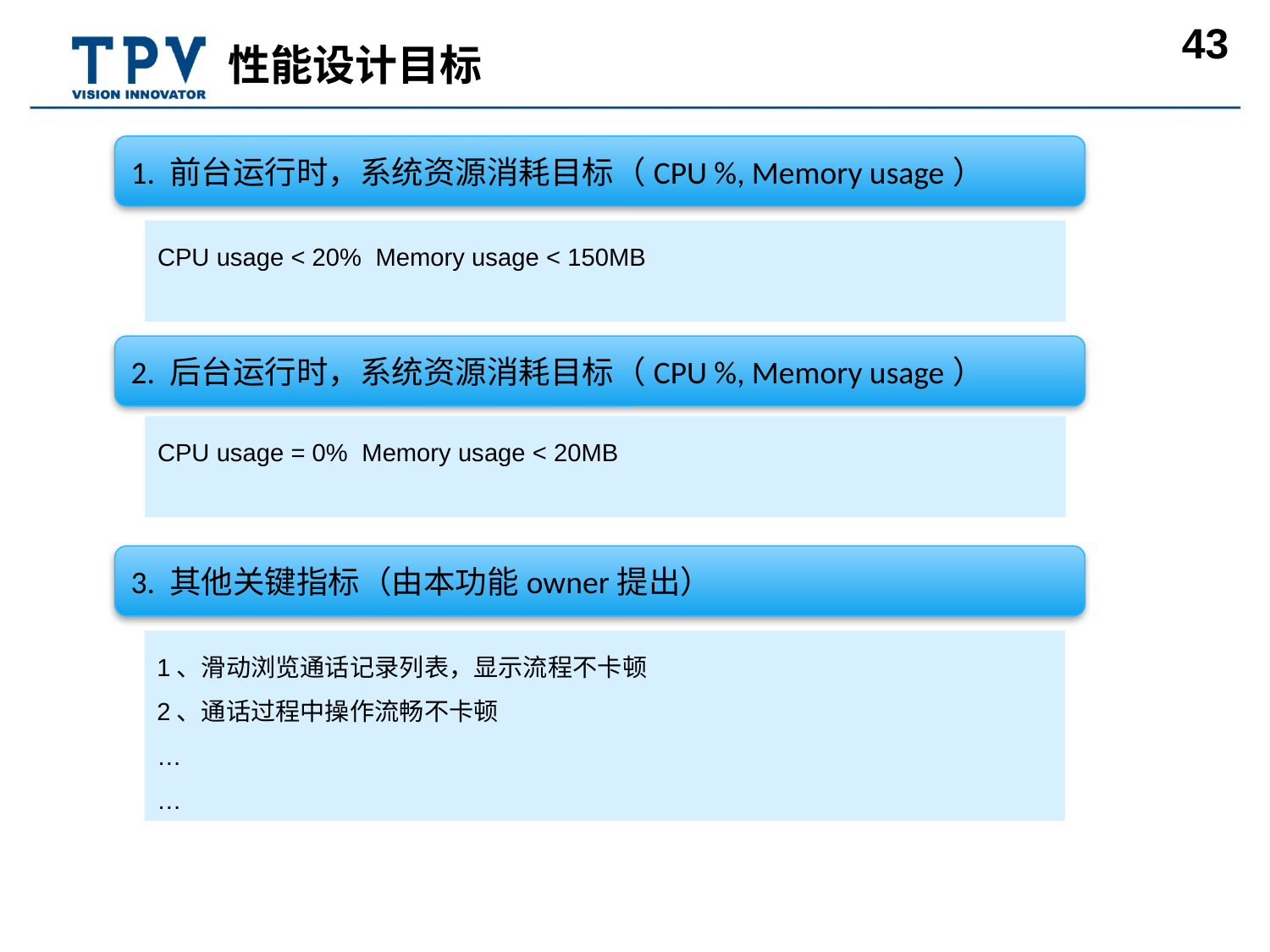

性能设计目标
1. 前台运行时，系统资源消耗目标（CPU %, Memory usage）
CPU usage < 20%  Memory usage < 150MB

2. 后台运行时，系统资源消耗目标（CPU %, Memory usage）
CPU usage = 0%  Memory usage < 20MB

3. 其他关键指标（由本功能owner提出）
1、滑动浏览通话记录列表，显示流程不卡顿
2、通话过程中操作流畅不卡顿
…
…